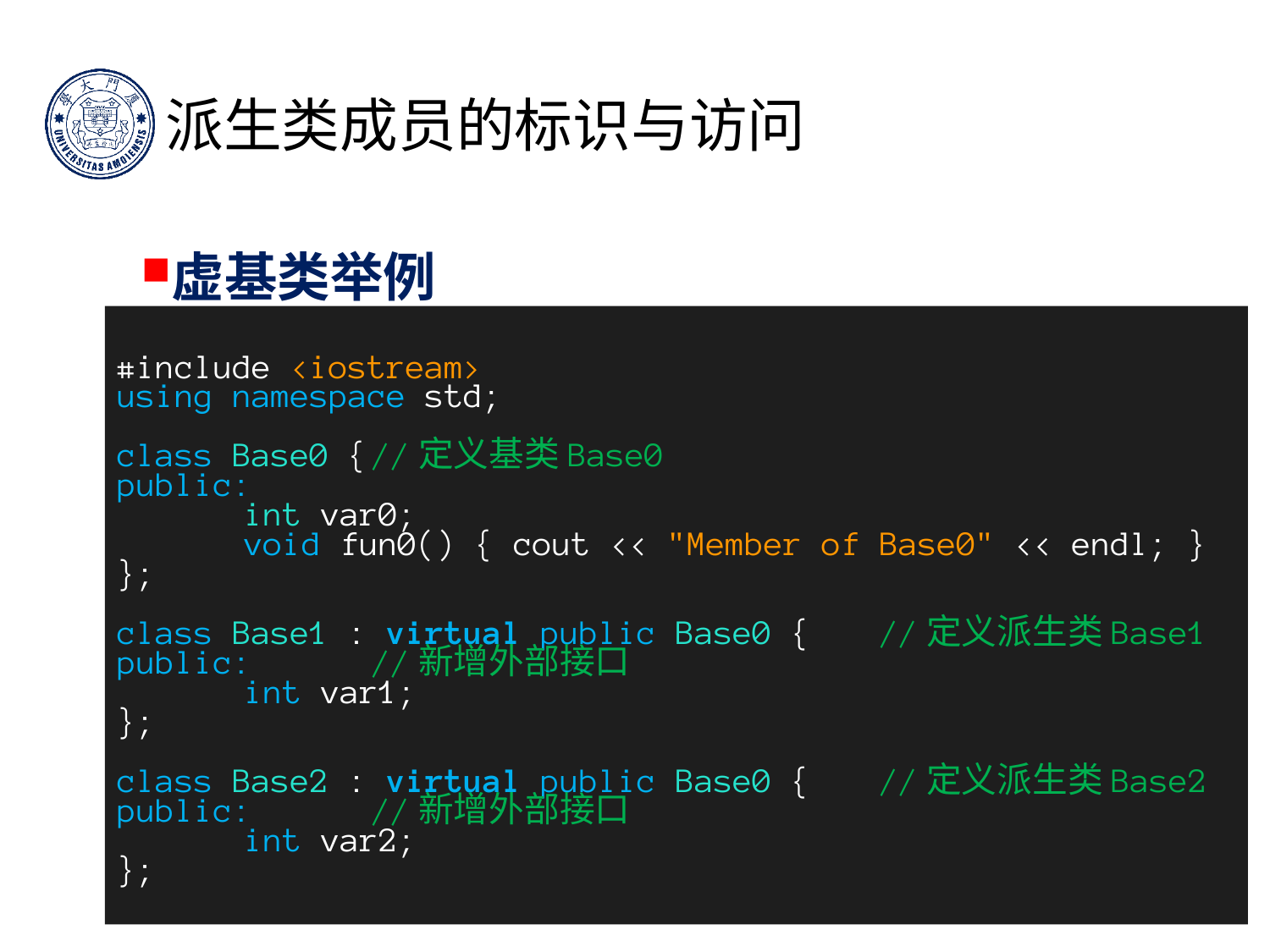

派生类成员的标识与访问
虚基类举例

#include <iostream>
using namespace std;

class Base0 {	//定义基类Base0
public:
	int var0;
	void fun0() { cout << "Member of Base0" << endl; }
};

class Base1 : virtual public Base0 {	//定义派生类Base1
public:	//新增外部接口
	int var1;
};

class Base2 : virtual public Base0 {	//定义派生类Base2
public:	//新增外部接口
	int var2;
};